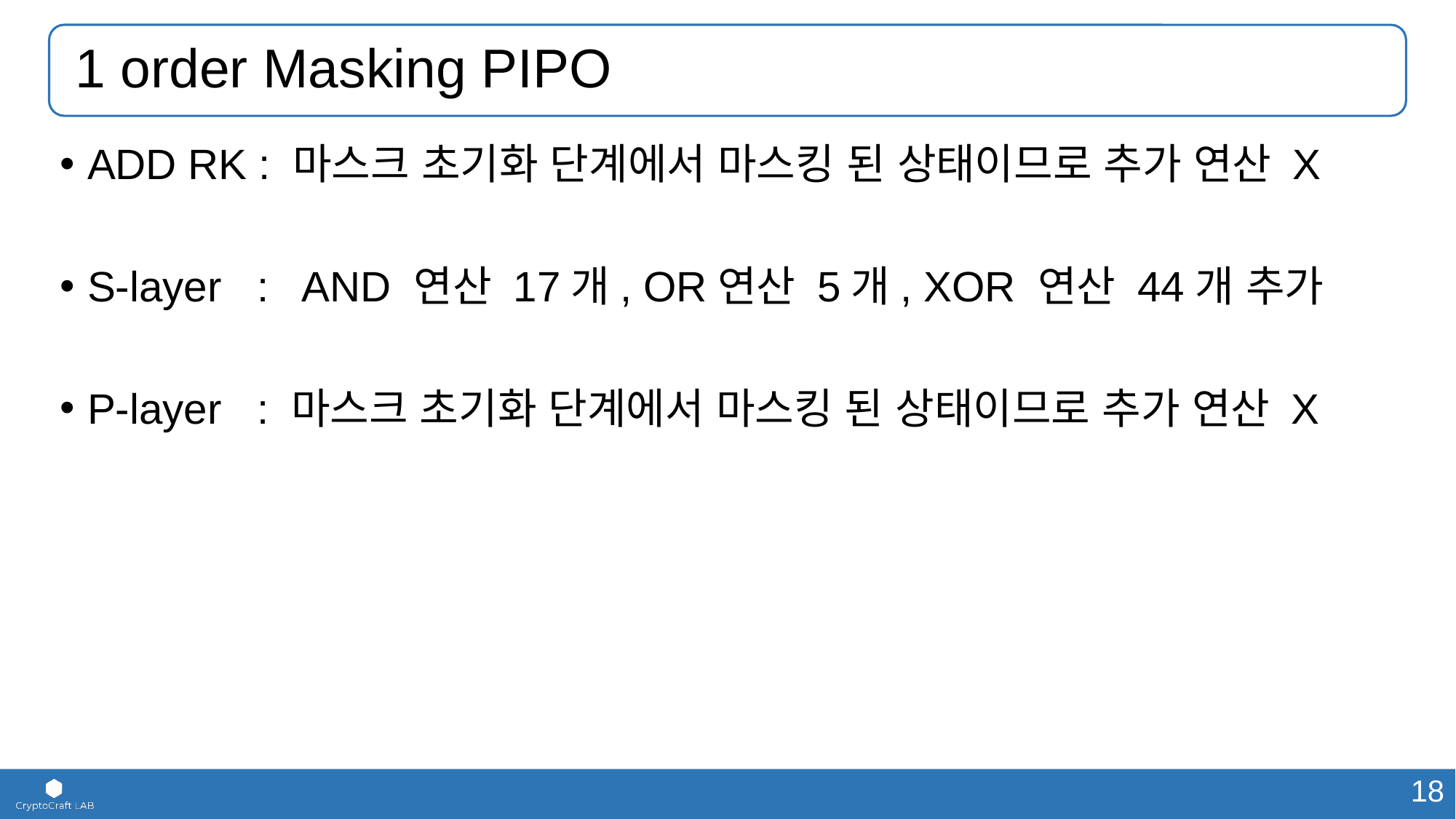

# 1 order Masking PIPO
ADD RK : 마스크 초기화 단계에서 마스킹 된 상태이므로 추가 연산 X

S-layer   :   AND 연산 17개, OR연산 5개, XOR 연산 44개 추가

P-layer   : 마스크 초기화 단계에서 마스킹 된 상태이므로 추가 연산 X